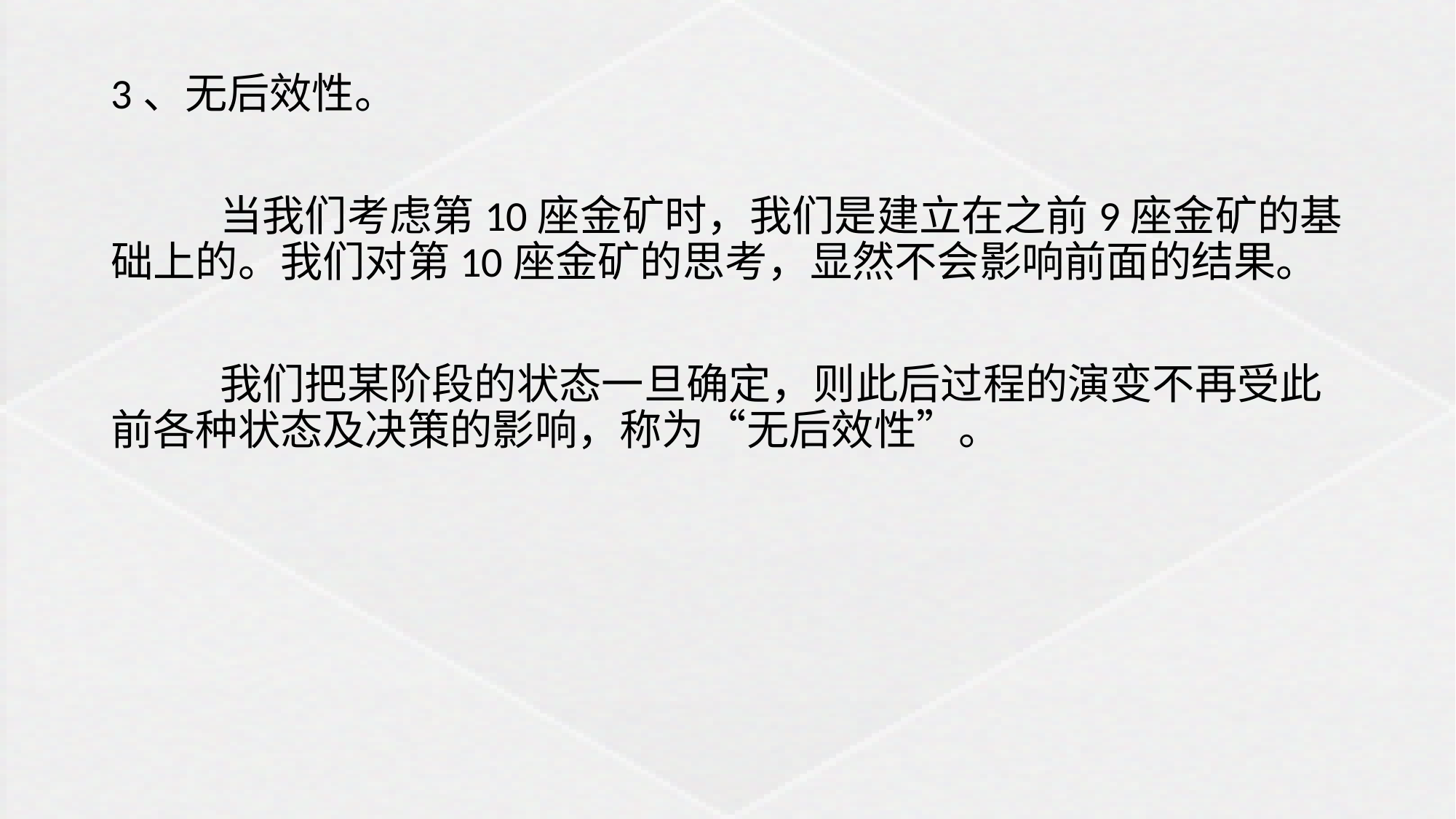

3、无后效性。

	当我们考虑第10座金矿时，我们是建立在之前9座金矿的基础上的。我们对第10座金矿的思考，显然不会影响前面的结果。

	我们把某阶段的状态一旦确定，则此后过程的演变不再受此前各种状态及决策的影响，称为“无后效性”。